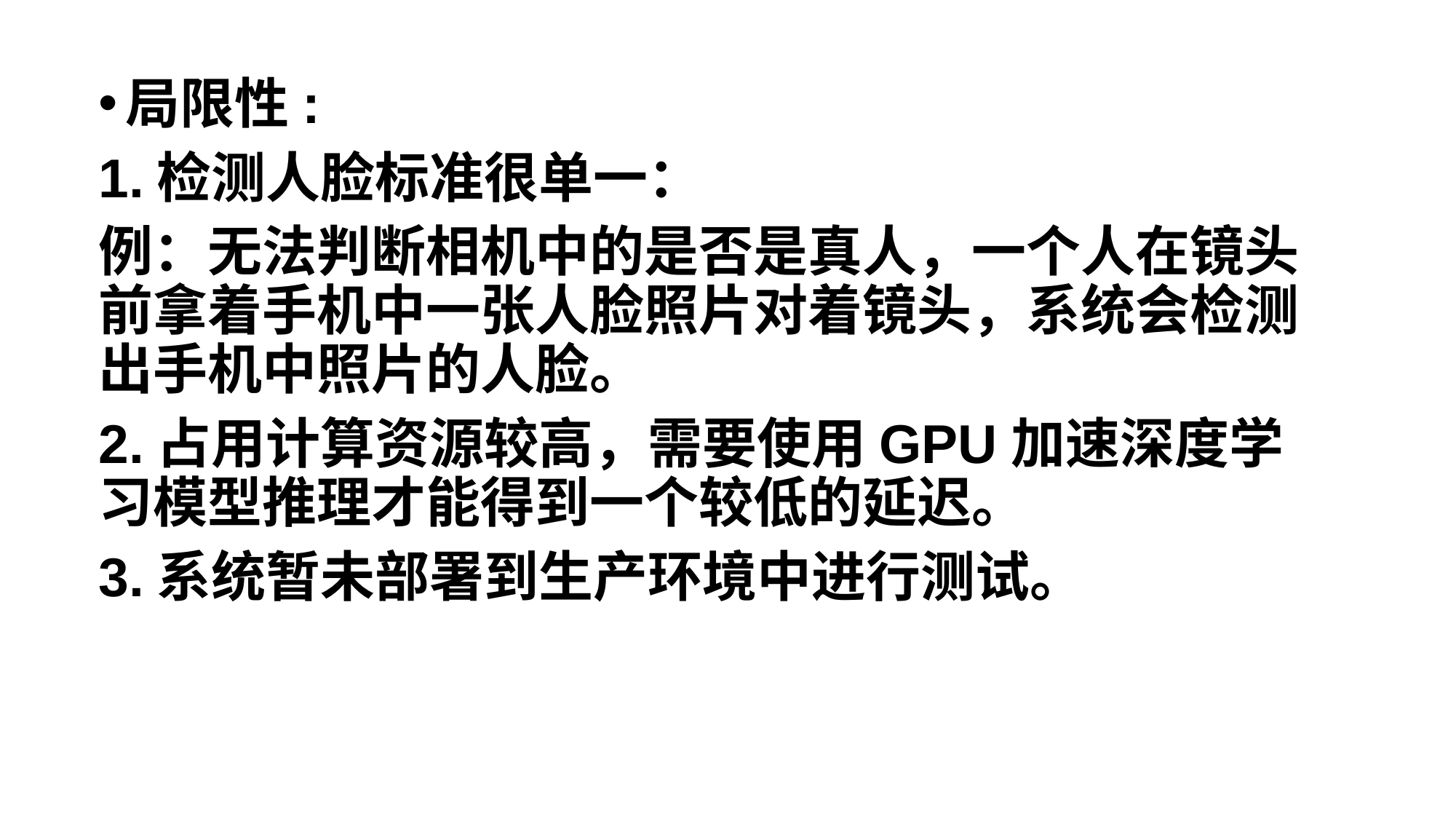

#
局限性:
1.检测人脸标准很单一：
例：无法判断相机中的是否是真人，一个人在镜头前拿着手机中一张人脸照片对着镜头，系统会检测出手机中照片的人脸。
2.占用计算资源较高，需要使用GPU加速深度学习模型推理才能得到一个较低的延迟。
3.系统暂未部署到生产环境中进行测试。